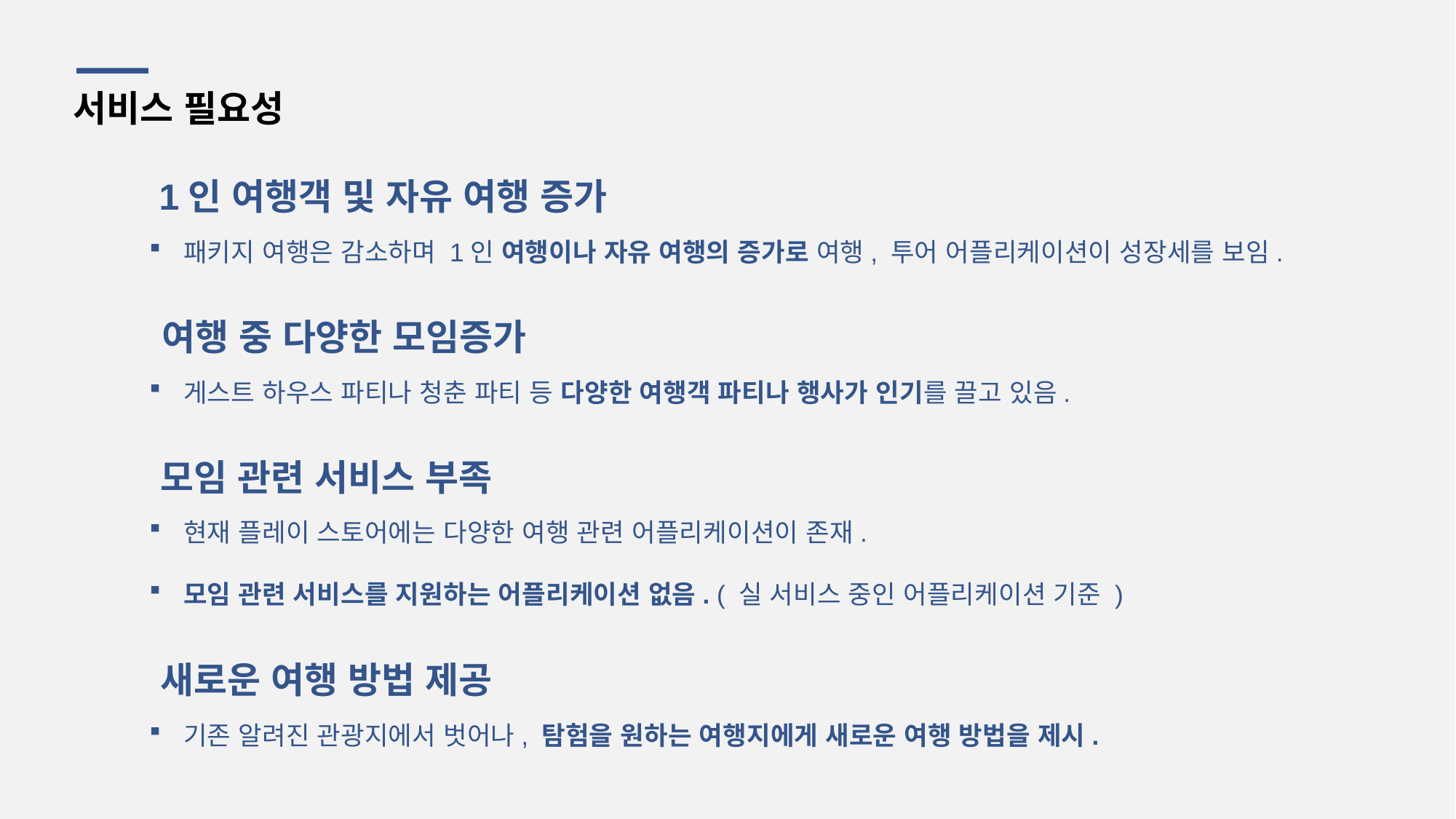

서비스 필요성
1인 여행객 및 자유 여행 증가
패키지 여행은 감소하며 1인 여행이나 자유 여행의 증가로 여행, 투어 어플리케이션이 성장세를 보임.
여행 중 다양한 모임증가
게스트 하우스 파티나 청춘 파티 등 다양한 여행객 파티나 행사가 인기를 끌고 있음.
모임 관련 서비스 부족
현재 플레이 스토어에는 다양한 여행 관련 어플리케이션이 존재.

모임 관련 서비스를 지원하는 어플리케이션 없음. ( 실 서비스 중인 어플리케이션 기준 )
새로운 여행 방법 제공
기존 알려진 관광지에서 벗어나, 탐험을 원하는 여행지에게 새로운 여행 방법을 제시.